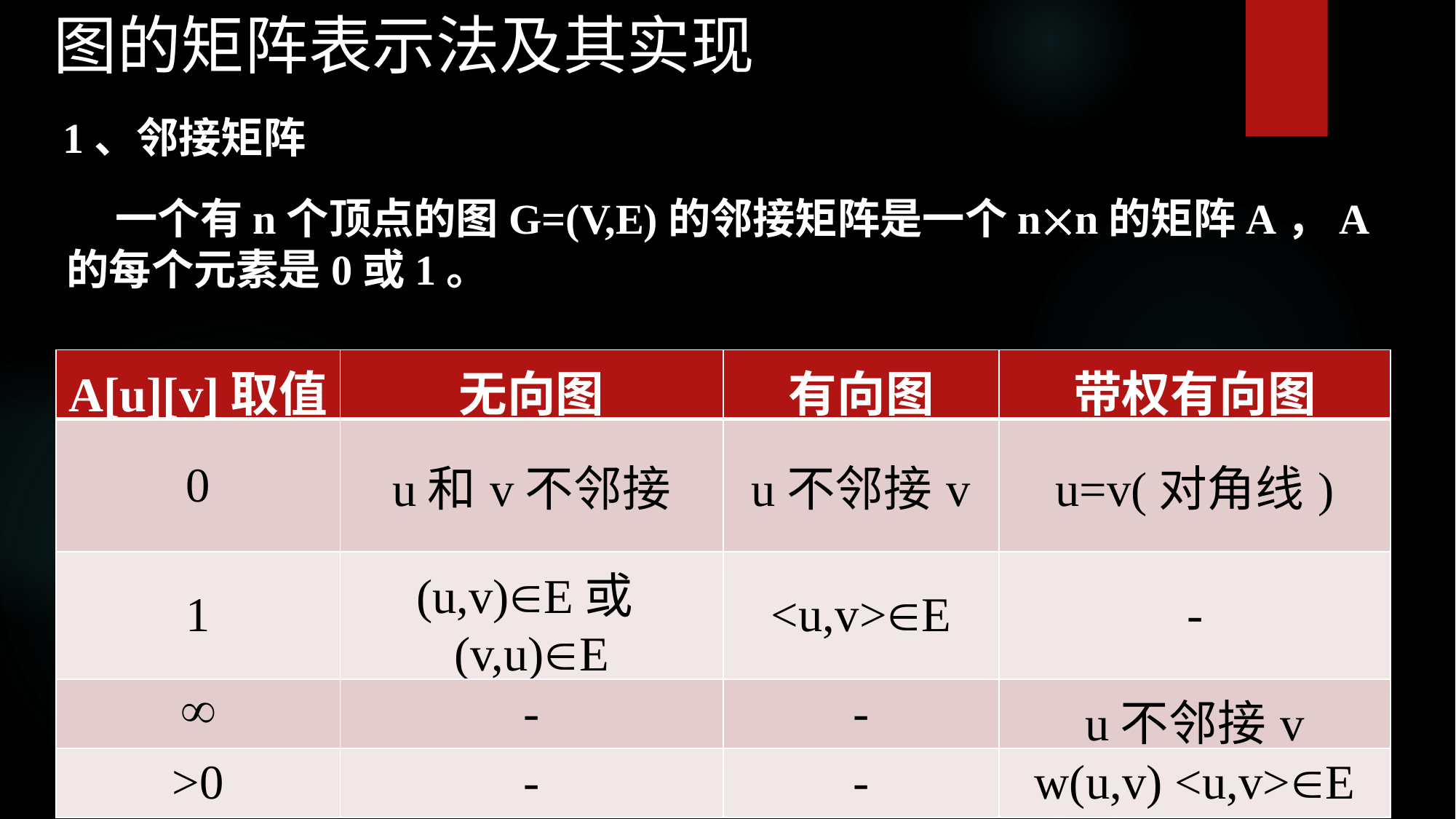

图的矩阵表示法及其实现
1、邻接矩阵
    一个有n个顶点的图G=(V,E)的邻接矩阵是一个n×n的矩阵A，A的每个元素是0或1。
| A[u][v]取值 | 无向图 | 有向图 | 带权有向图 |
| --- | --- | --- | --- |
| 0 | u和v不邻接 | u不邻接v | u=v(对角线) |
| 1 | (u,v)∈E或(v,u)∈E | <u,v>∈E | - |
| ∞ | - | - | u不邻接v |
| >0 | - | - | w(u,v) <u,v>∈E |